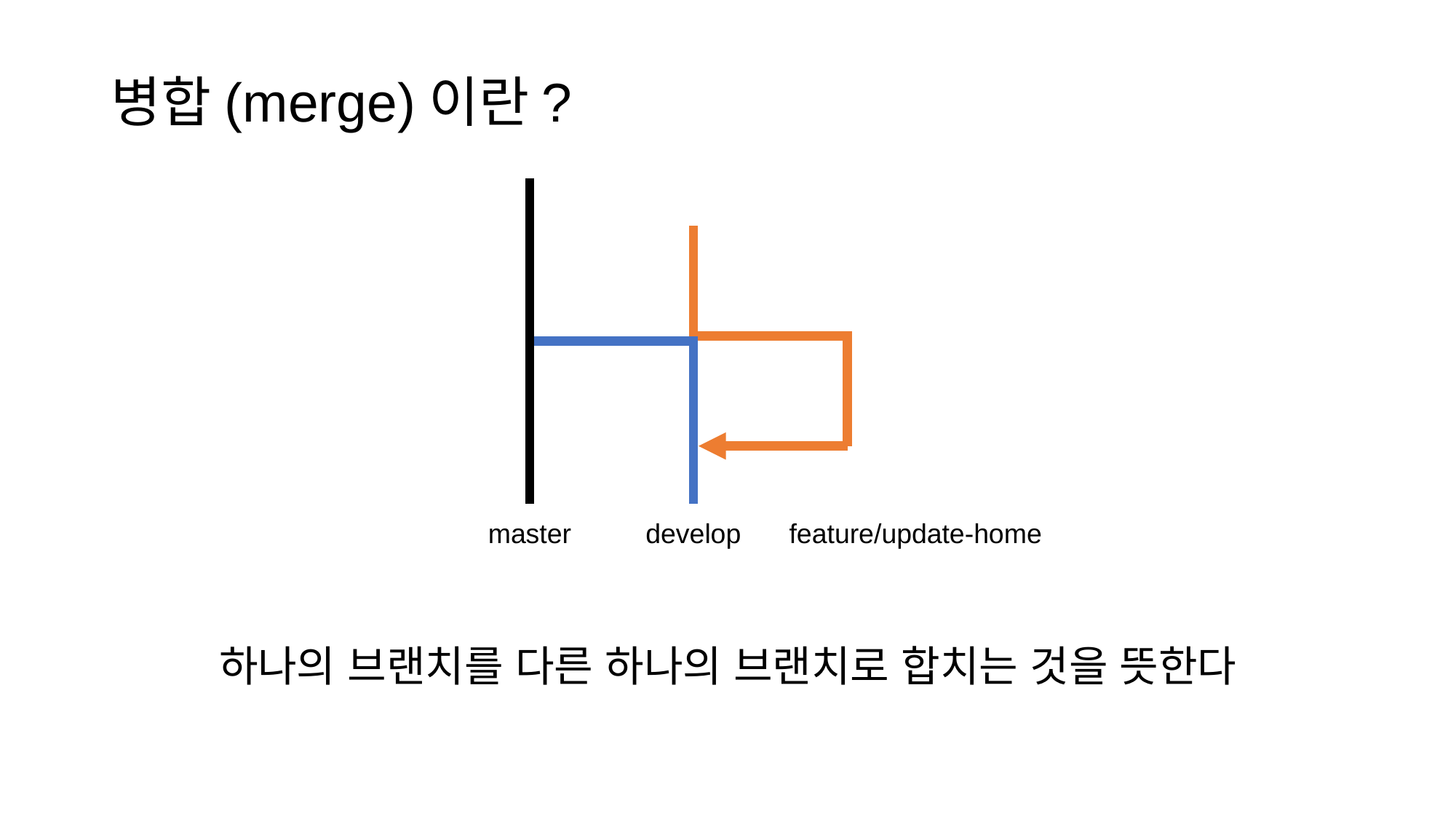

# 병합(merge)이란?
master
develop
feature/update-home
하나의 브랜치를 다른 하나의 브랜치로 합치는 것을 뜻한다